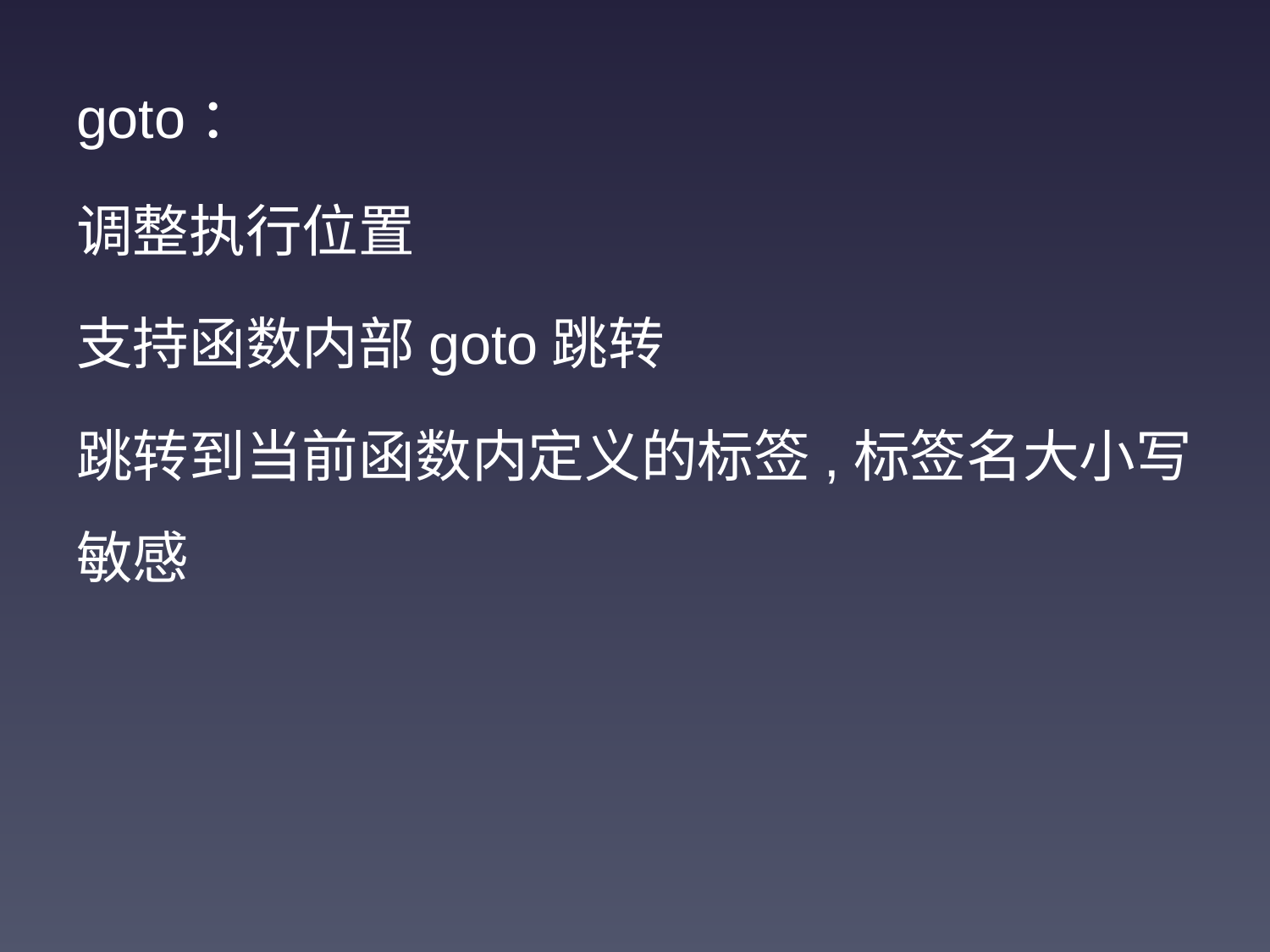

goto：
调整执行位置
支持函数内部goto跳转
跳转到当前函数内定义的标签,标签名大小写敏感